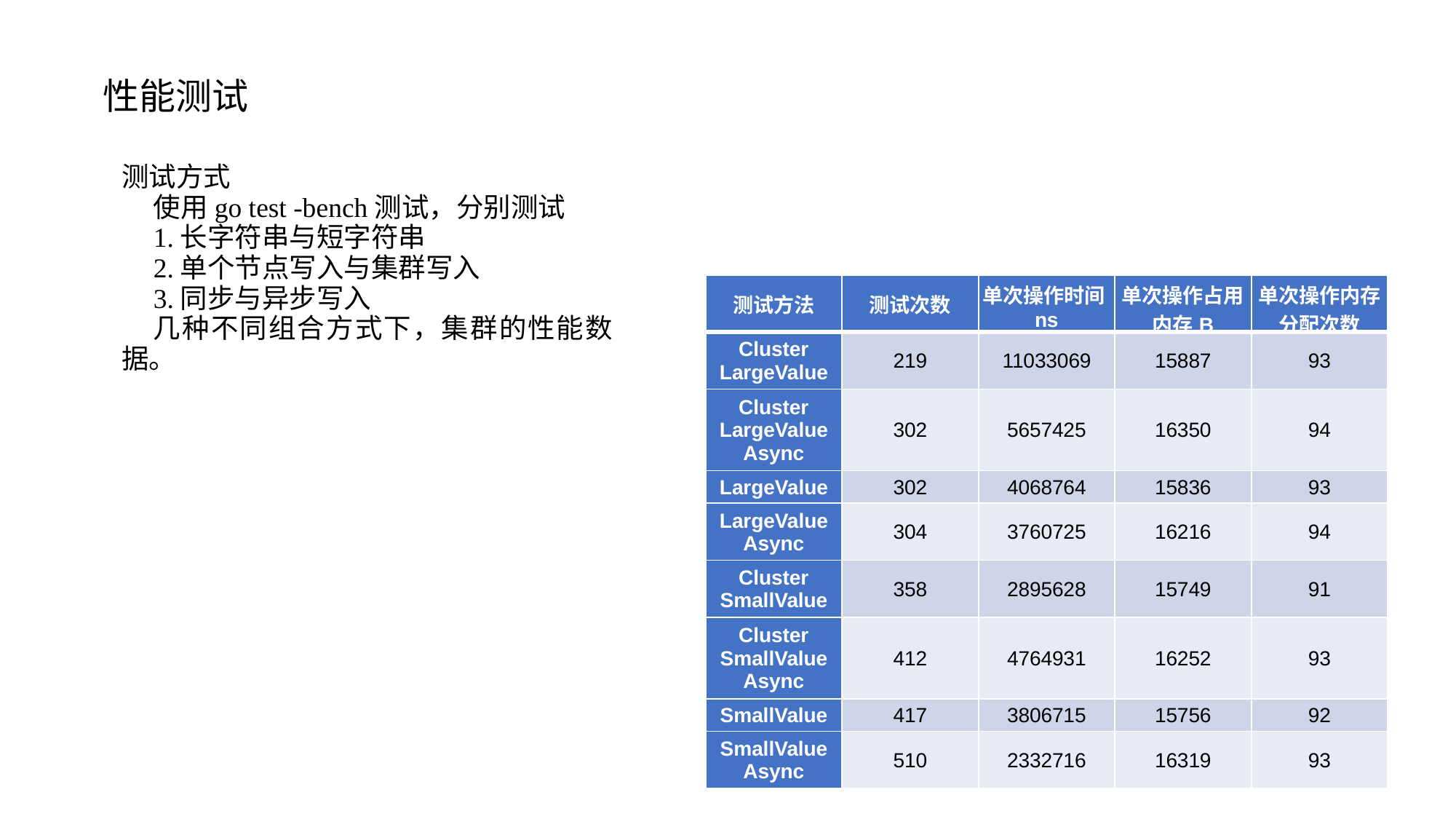

性能测试
测试方式
使用go test -bench测试，分别测试
1.长字符串与短字符串
2.单个节点写入与集群写入
3.同步与异步写入
几种不同组合方式下，集群的性能数据。
| 测试方法 | 测试次数 | 单次操作时间ns | 单次操作占用内存B | 单次操作内存分配次数 |
| --- | --- | --- | --- | --- |
| Cluster LargeValue | 219 | 11033069 | 15887 | 93 |
| Cluster LargeValue Async | 302 | 5657425 | 16350 | 94 |
| LargeValue | 302 | 4068764 | 15836 | 93 |
| LargeValue Async | 304 | 3760725 | 16216 | 94 |
| Cluster SmallValue | 358 | 2895628 | 15749 | 91 |
| Cluster SmallValue Async | 412 | 4764931 | 16252 | 93 |
| SmallValue | 417 | 3806715 | 15756 | 92 |
| SmallValue Async | 510 | 2332716 | 16319 | 93 |